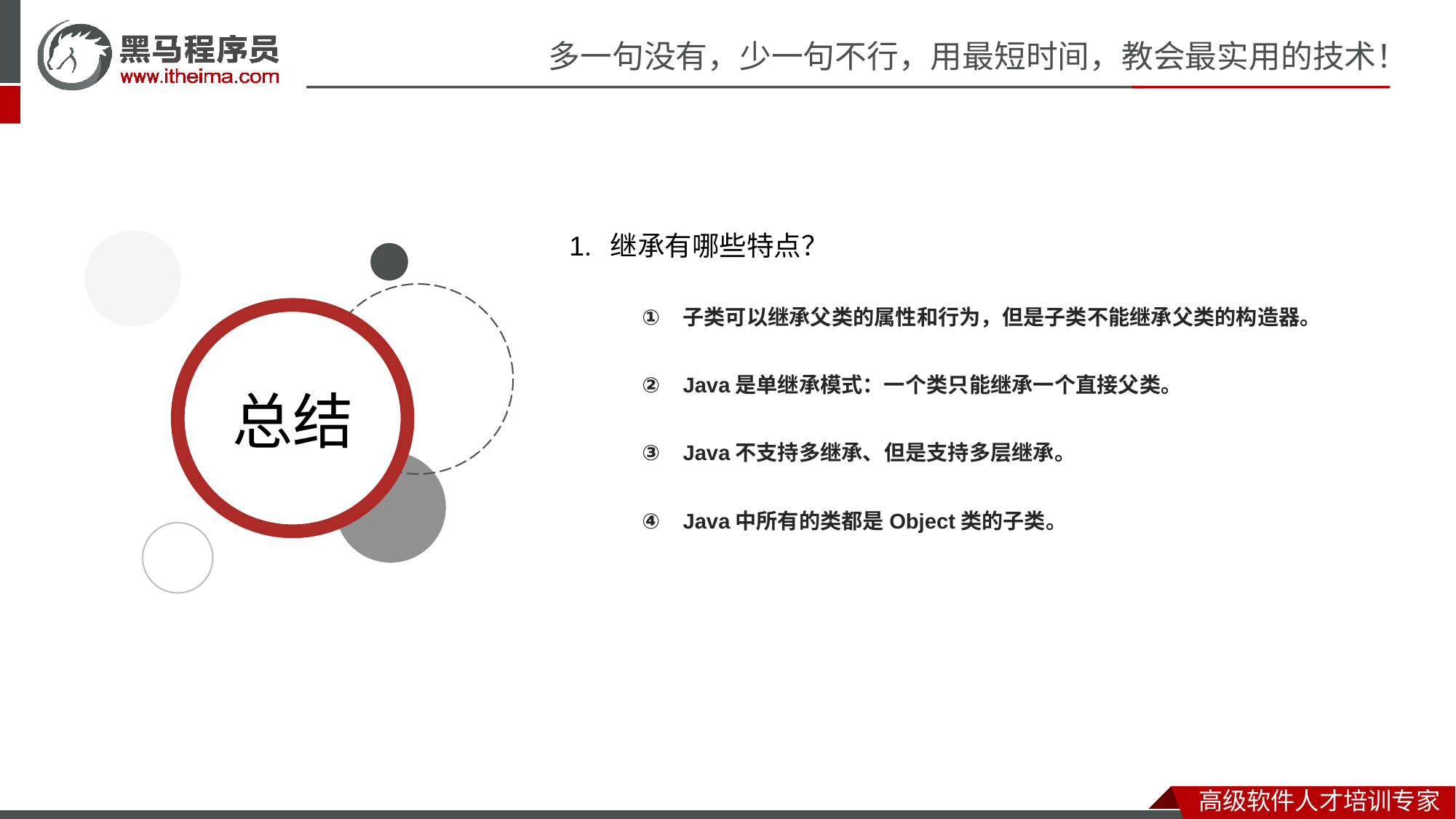

继承有哪些特点？
子类可以继承父类的属性和行为，但是子类不能继承父类的构造器。
Java是单继承模式：一个类只能继承一个直接父类。
Java不支持多继承、但是支持多层继承。
Java中所有的类都是Object类的子类。